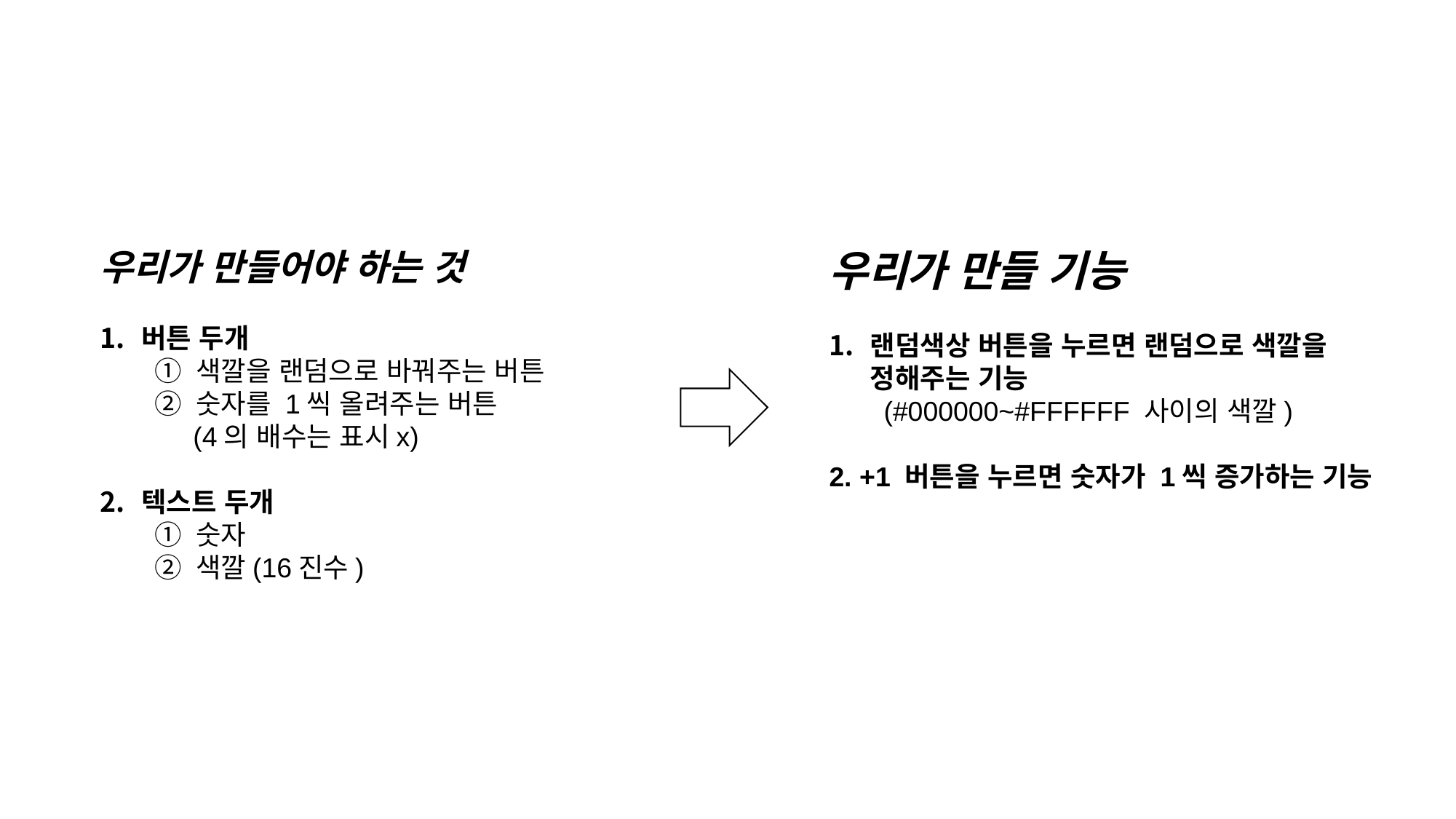

우리가 만들어야 하는 것

버튼 두개
색깔을 랜덤으로 바꿔주는 버튼
숫자를 1씩 올려주는 버튼
     (4의 배수는 표시x)

텍스트 두개
숫자
색깔(16진수)
우리가 만들 기능

랜덤색상 버튼을 누르면 랜덤으로 색깔을 정해주는 기능
(#000000~#FFFFFF 사이의 색깔)

2. +1 버튼을 누르면 숫자가 1씩 증가하는 기능